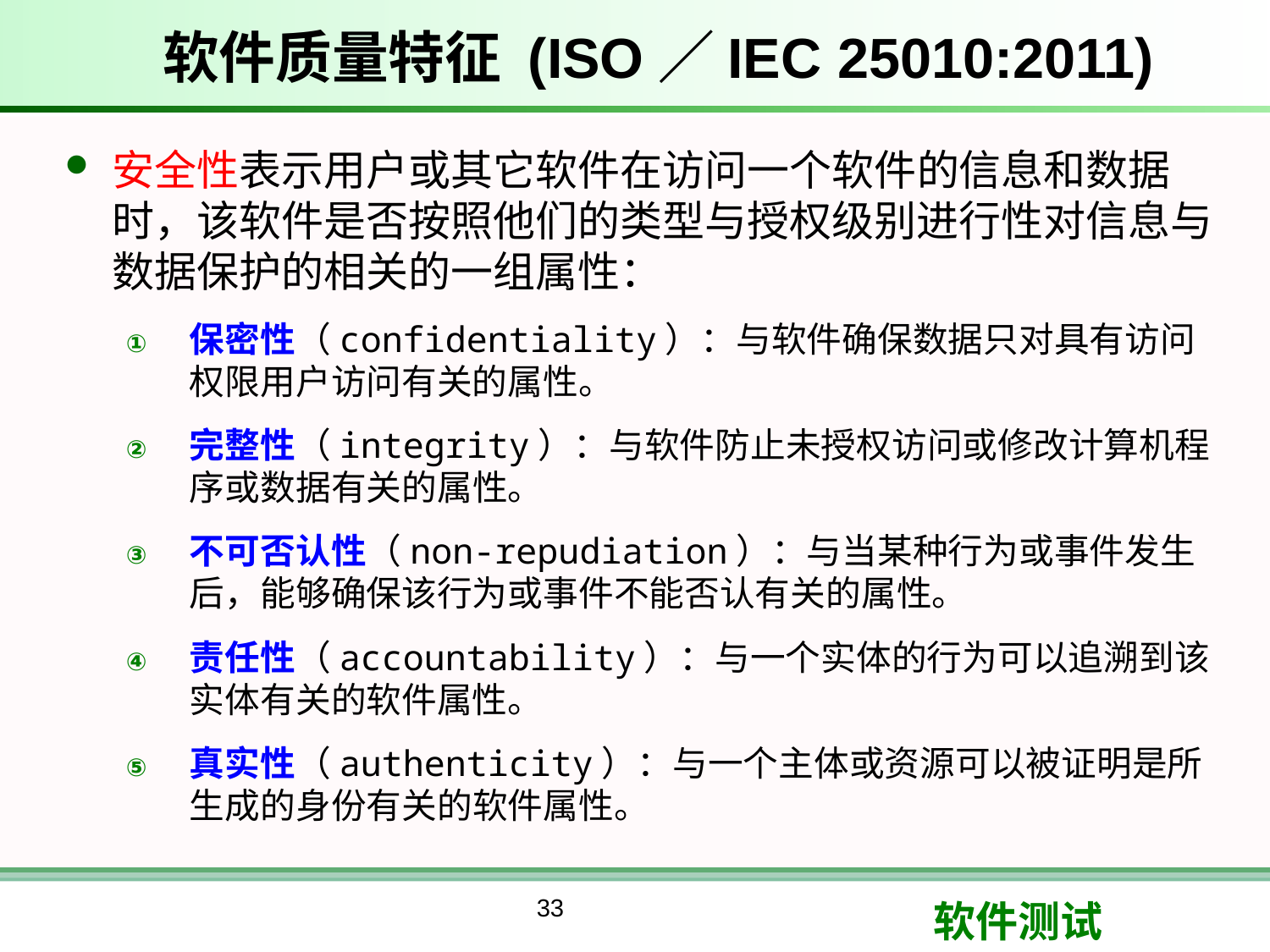

# 软件质量特征 (ISO／IEC 25010:2011)
安全性表示用户或其它软件在访问一个软件的信息和数据时，该软件是否按照他们的类型与授权级别进行性对信息与数据保护的相关的一组属性：
保密性（confidentiality）：与软件确保数据只对具有访问权限用户访问有关的属性。
完整性（integrity）：与软件防止未授权访问或修改计算机程序或数据有关的属性。
不可否认性（non-repudiation）：与当某种行为或事件发生后，能够确保该行为或事件不能否认有关的属性。
责任性（accountability）：与一个实体的行为可以追溯到该实体有关的软件属性。
真实性（authenticity）：与一个主体或资源可以被证明是所生成的身份有关的软件属性。
33